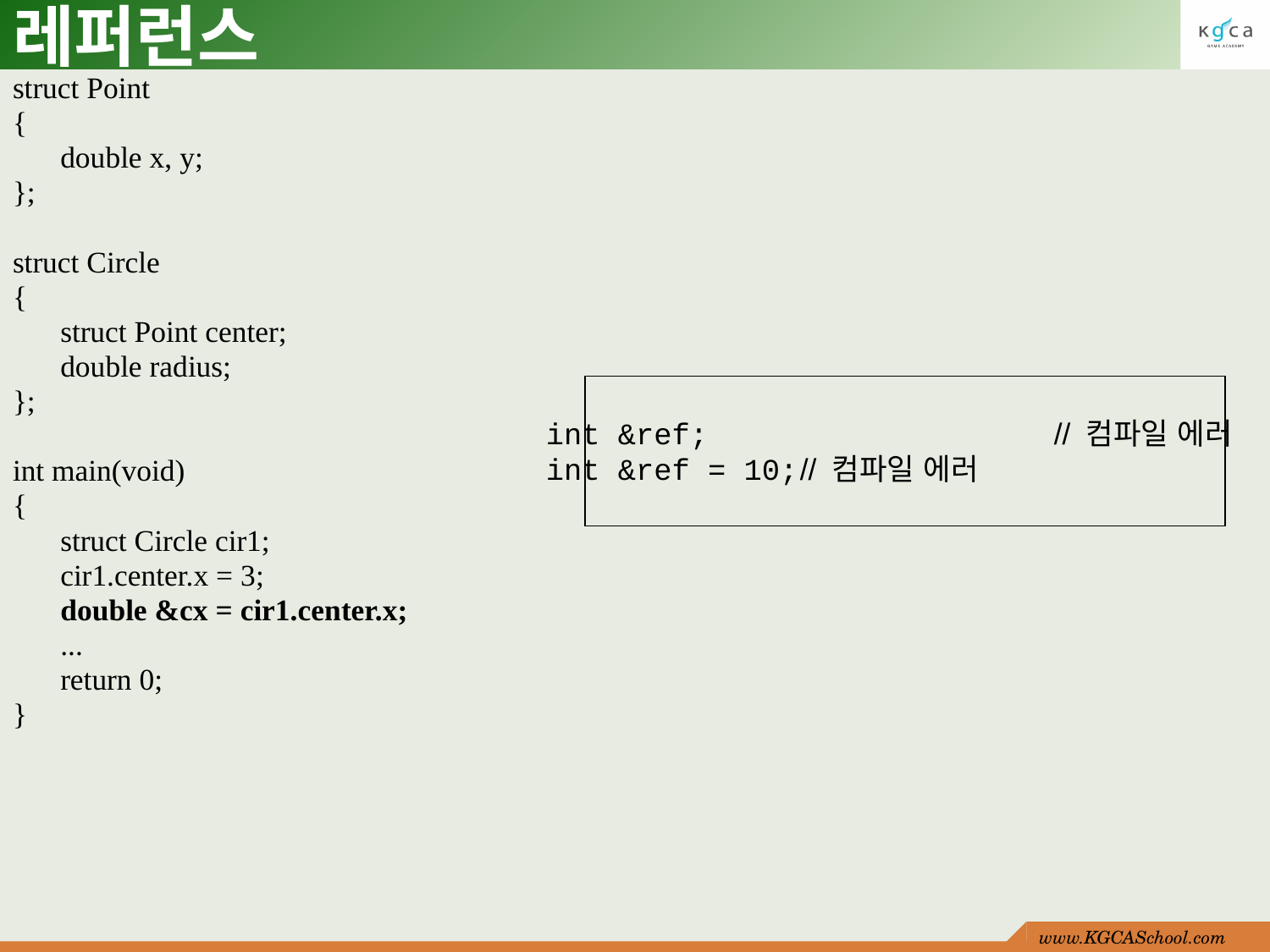

# 레퍼런스
struct Point
{
	double x, y;
};

struct Circle
{
	struct Point center;
	double radius;
};

int main(void)
{
	struct Circle cir1;
	cir1.center.x = 3;
	double &cx = cir1.center.x;
	...
	return 0;
}

int &ref;			// 컴파일 에러
int &ref = 10;	// 컴파일 에러